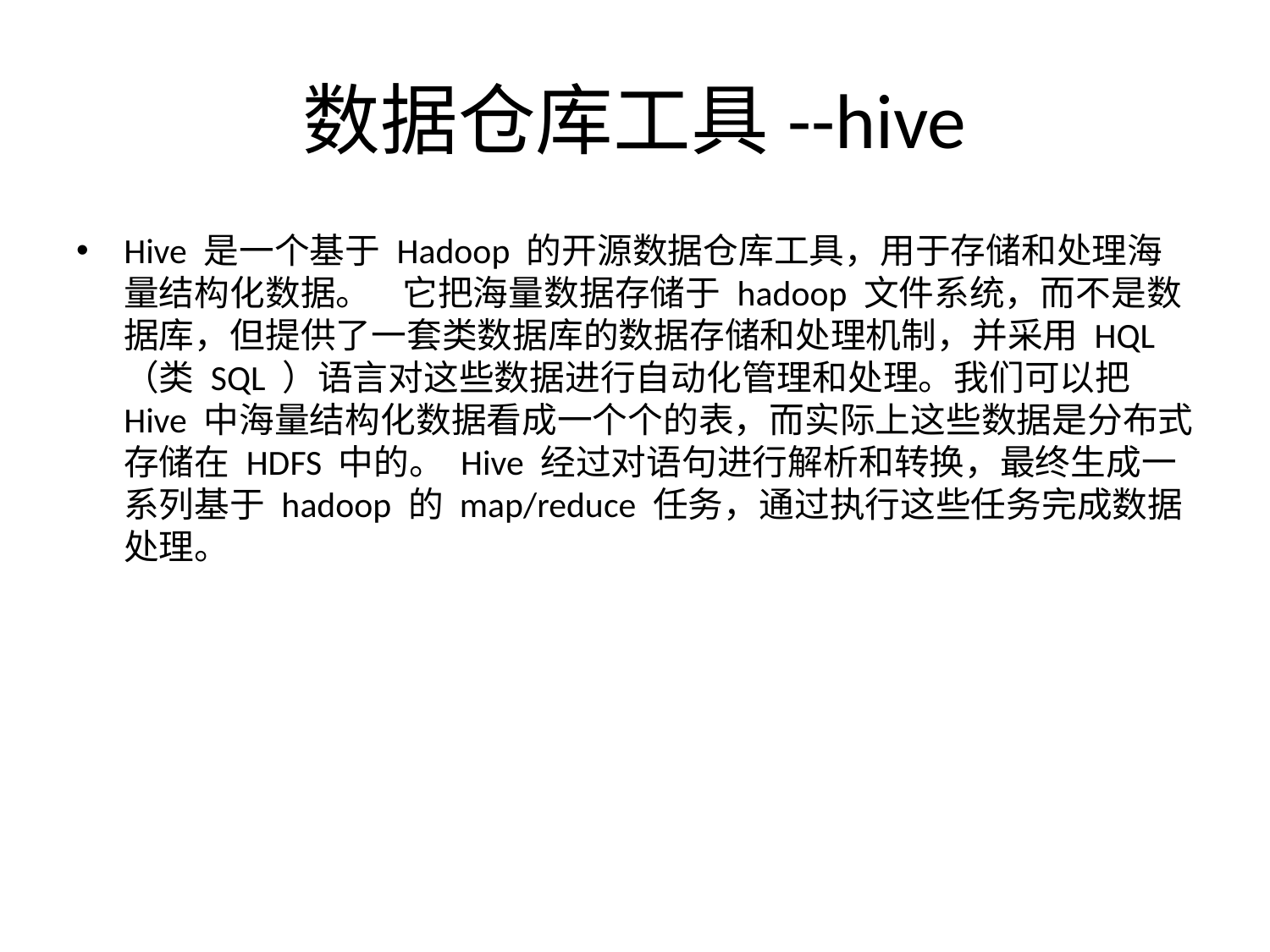

# 数据仓库工具--hive
Hive 是一个基于 Hadoop 的开源数据仓库工具，用于存储和处理海量结构化数据。    它把海量数据存储于 hadoop 文件系统，而不是数据库，但提供了一套类数据库的数据存储和处理机制，并采用 HQL （类 SQL ）语言对这些数据进行自动化管理和处理。我们可以把 Hive 中海量结构化数据看成一个个的表，而实际上这些数据是分布式存储在 HDFS 中的。 Hive 经过对语句进行解析和转换，最终生成一系列基于 hadoop 的 map/reduce 任务，通过执行这些任务完成数据处理。